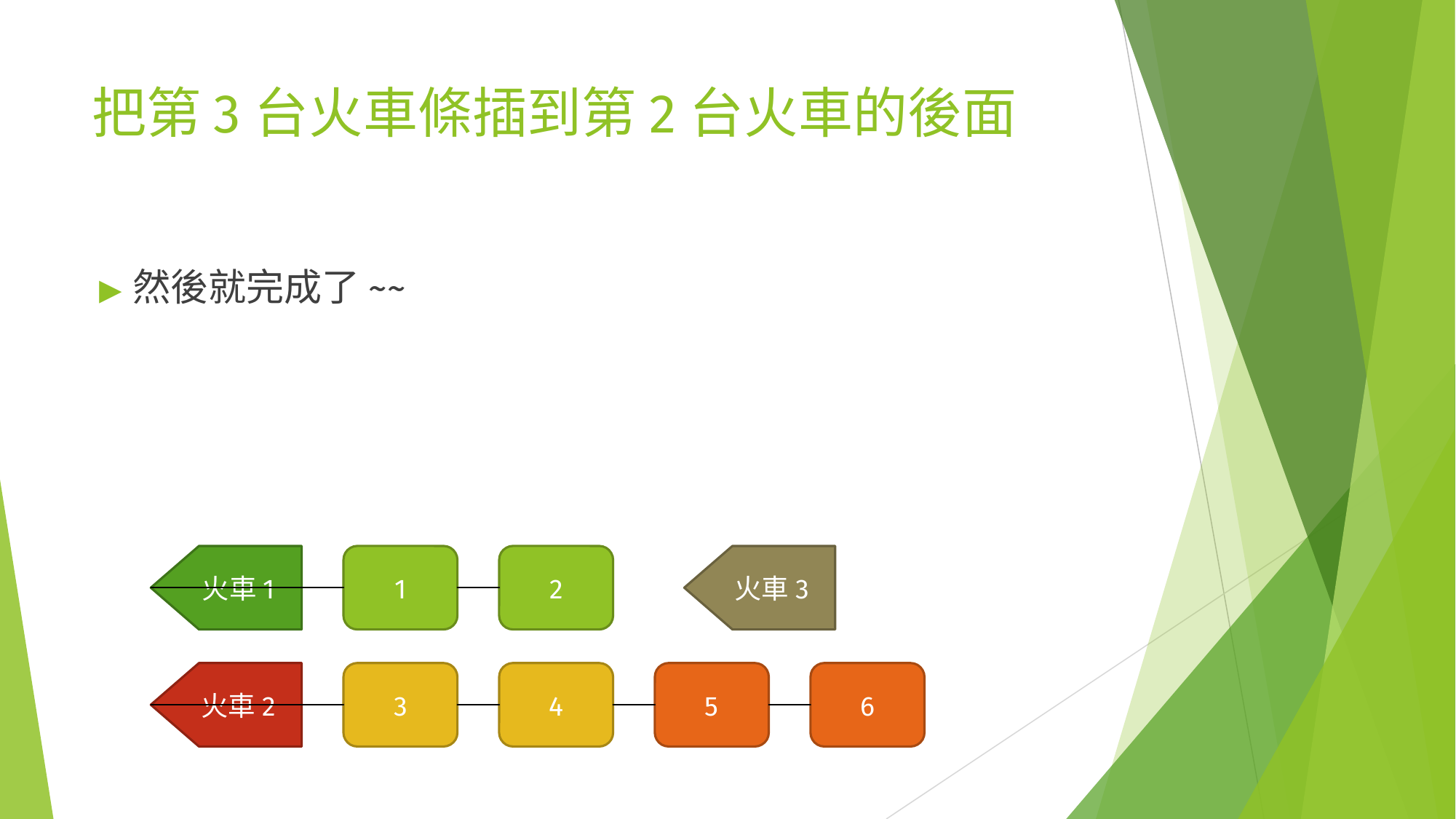

# 把第3台火車條插到第2台火車的後面
然後就完成了~~
2
火車1
1
火車3
6
5
4
火車2
3